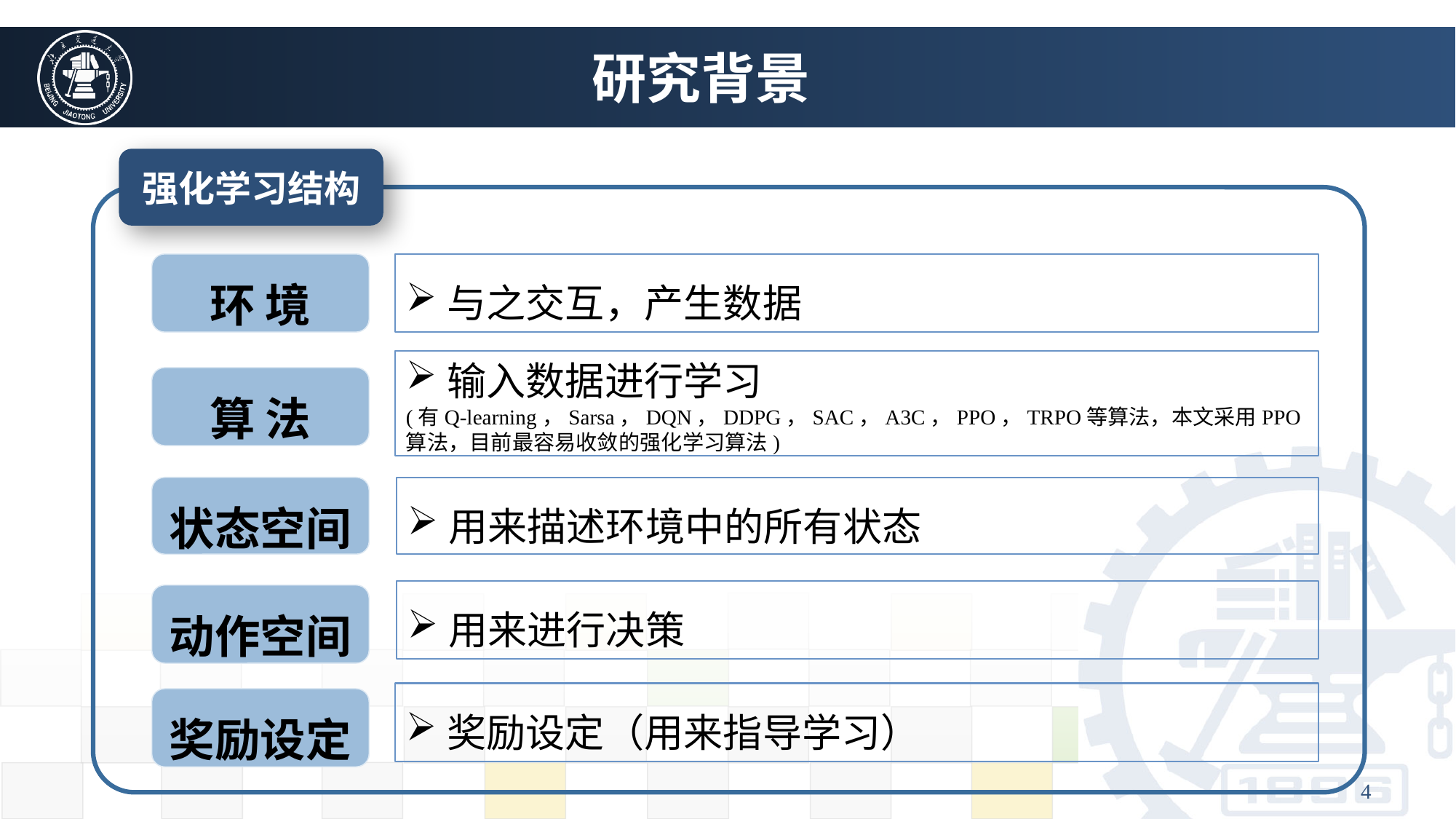

# 研究背景
强化学习结构

环 境
与之交互，产生数据
输入数据进行学习
(有Q-learning，Sarsa，DQN，DDPG，SAC，A3C，PPO，TRPO等算法，本文采用PPO算法，目前最容易收敛的强化学习算法)
算 法
状态空间
用来描述环境中的所有状态
用来进行决策
动作空间
奖励设定（用来指导学习）

奖励设定
4